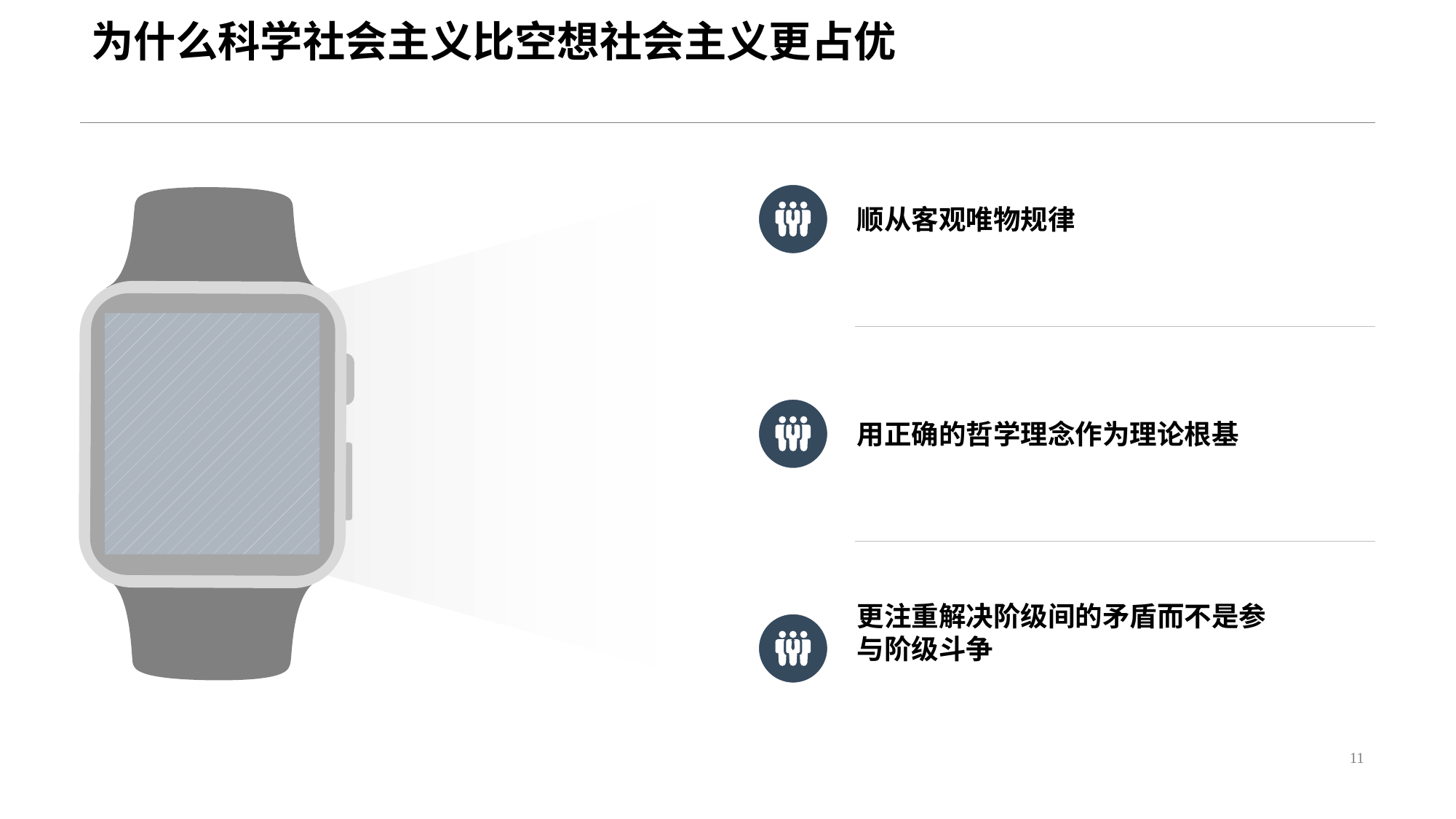

# 为什么科学社会主义比空想社会主义更占优
顺从客观唯物规律

用正确的哲学理念作为理论根基

更注重解决阶级间的矛盾而不是参与阶级斗争

11